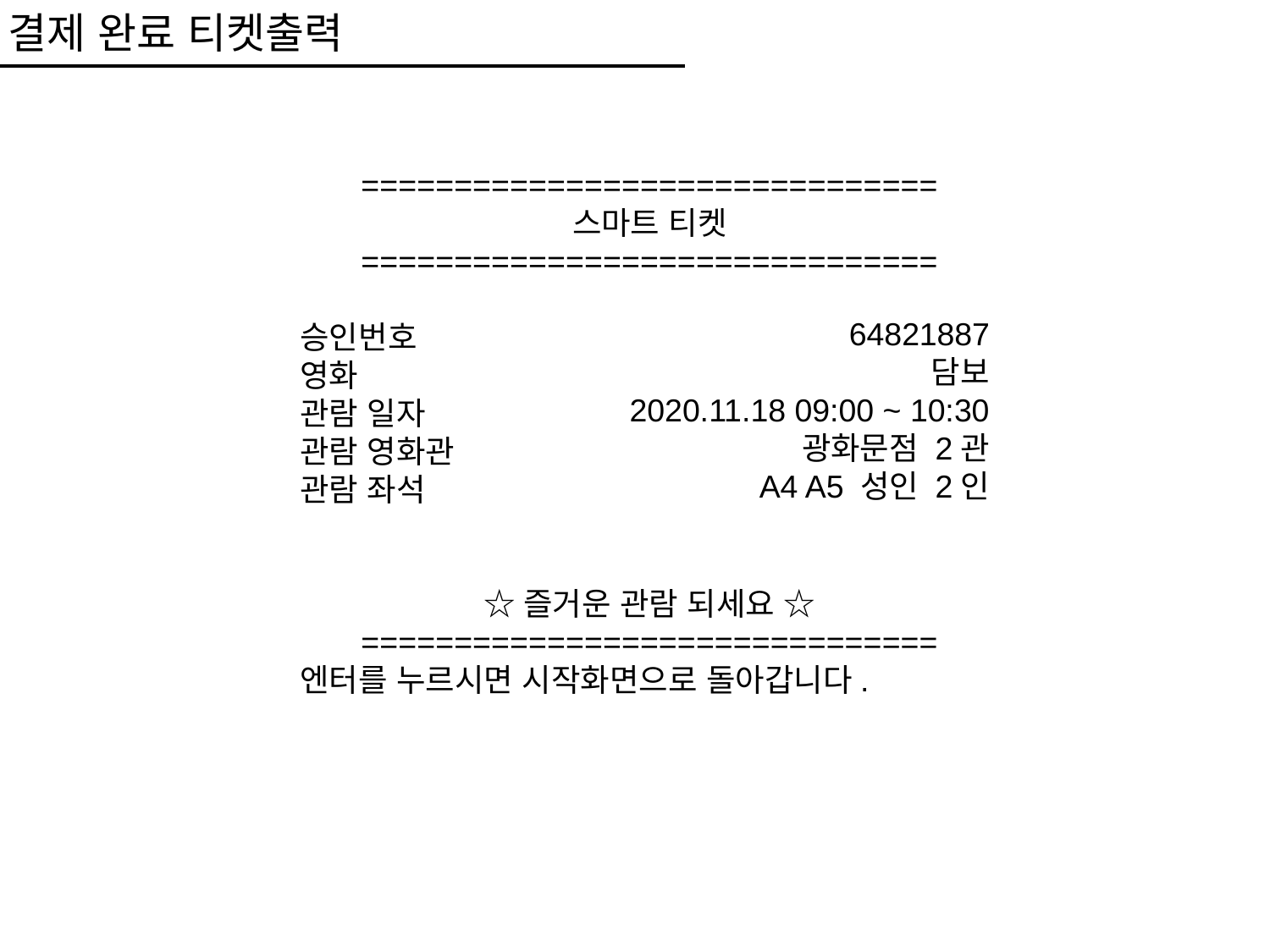

결제 완료 티켓출력
===============================
스마트 티켓
===============================

승인번호
영화
관람 일자
관람 영화관
관람 좌석

☆즐거운 관람 되세요 ☆
===============================
엔터를 누르시면 시작화면으로 돌아갑니다.
64821887
담보
2020.11.18 09:00 ~ 10:30
광화문점 2관
A4 A5 성인 2인